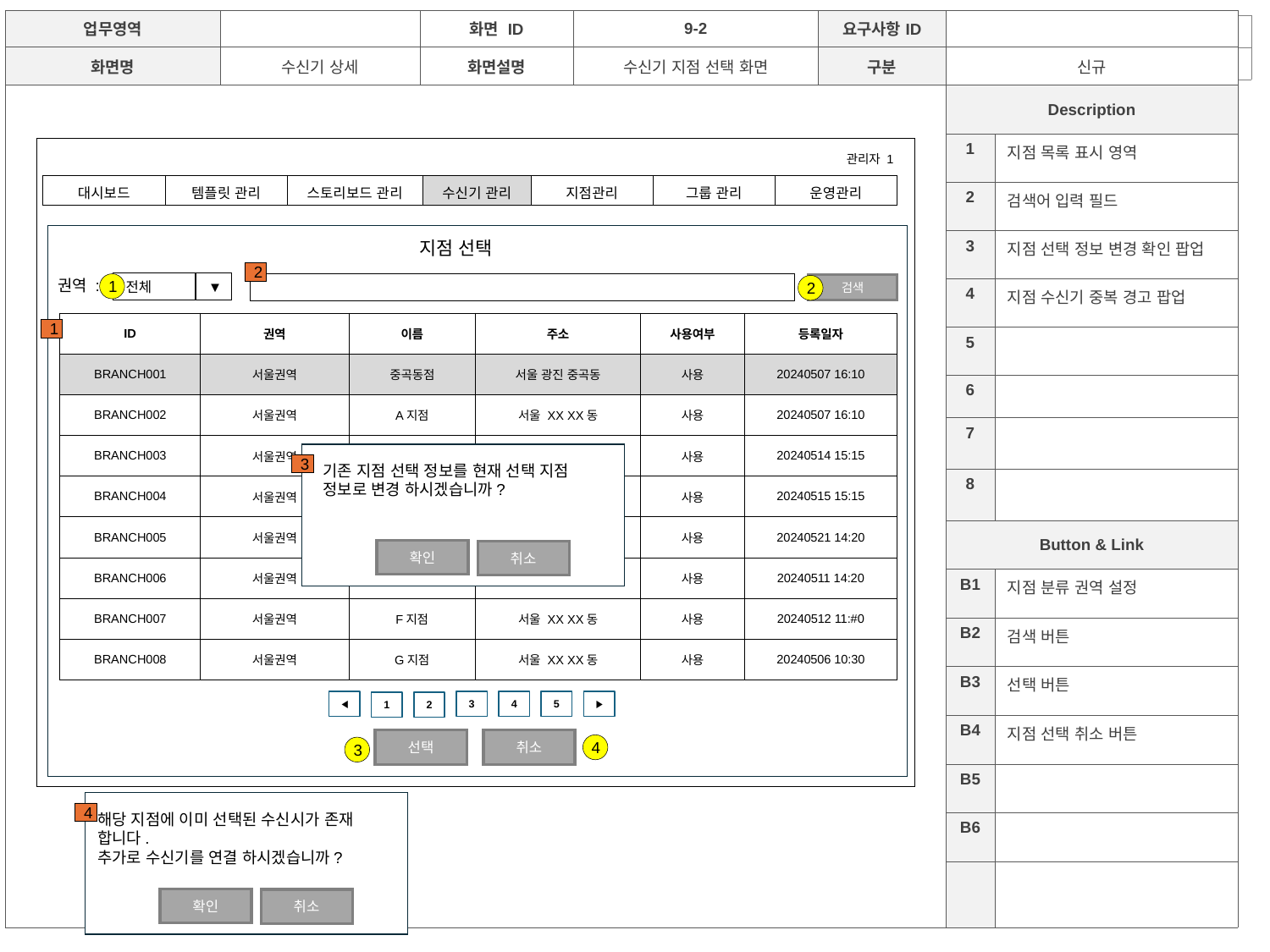

| 업무영역 |  | 화면 ID | 9-2 | 요구사항ID |  |  |
| --- | --- | --- | --- | --- | --- | --- |
| 화면명 | 수신기 상세 | 화면설명 | 수신기 지점 선택 화면 | 구분 | 신규 |  |
|  |  |  |  |  | Description |  |
|  |  |  |  |  | 1 | 지점 목록 표시 영역 |
|  |  |  |  |  | 2 | 검색어 입력 필드 |
|  |  |  |  |  | 3 | 지점 선택 정보 변경 확인 팝업 |
|  |  |  |  |  | 4 | 지점 수신기 중복 경고 팝업 |
|  |  |  |  |  | 5 |  |
|  |  |  |  |  | 6 |  |
|  |  |  |  |  | 7 |  |
|  |  |  |  |  | 8 |  |
|  |  |  |  |  | Button & Link |  |
|  |  |  |  |  | B1 | 지점 분류 권역 설정 |
|  |  |  |  |  | B2 | 검색 버튼 |
|  |  |  |  |  | B3 | 선택 버튼 |
|  |  |  |  |  | B4 | 지점 선택 취소 버튼 |
|  |  |  |  |  | B5 |  |
|  |  |  |  |  | B6 |  |
|  |  |  |  |  |  |  |
|  | 화면정의및설계서 | 업무코드 |  |
| --- | --- | --- | --- |
|  |  | 문서명 | 기업은행 환율 게시판 화면정의서 |

관리자 1
| 대시보드 | 템플릿 관리 | 스토리보드 관리 | 수신기 관리 | 지점관리 | 그룹 관리 | 운영관리 |
| --- | --- | --- | --- | --- | --- | --- |

지점 선택
2
권역 :
전체
▼
1

검색
2
| ID | 권역 | 이름 | 주소 | 사용여부 | 등록일자 |
| --- | --- | --- | --- | --- | --- |
| BRANCH001 | 서울권역 | 중곡동점 | 서울 광진 중곡동 | 사용 | 20240507 16:10 |
| BRANCH002 | 서울권역 | A지점 | 서울 XX XX동 | 사용 | 20240507 16:10 |
| BRANCH003 | 서울권역 | B지점 | 서울 XX XX동 | 사용 | 20240514 15:15 |
| BRANCH004 | 서울권역 | C지점 | 서울 XX XX동 | 사용 | 20240515 15:15 |
| BRANCH005 | 서울권역 | D지점 | 서울 XX XX동 | 사용 | 20240521 14:20 |
| BRANCH006 | 서울권역 | E지점 | 서울 XX XX동 | 사용 | 20240511 14:20 |
| BRANCH007 | 서울권역 | F지점 | 서울 XX XX동 | 사용 | 20240512 11:#0 |
| BRANCH008 | 서울권역 | G지점 | 서울 XX XX동 | 사용 | 20240506 10:30 |
1

3
기존 지점 선택 정보를 현재 선택 지점 정보로 변경 하시겠습니까?
확인
취소
◀
3
4
5
▶
1
2
선택
취소
4
3

4
해당 지점에 이미 선택된 수신시가 존재 합니다.
추가로 수신기를 연결 하시겠습니까?
확인
취소